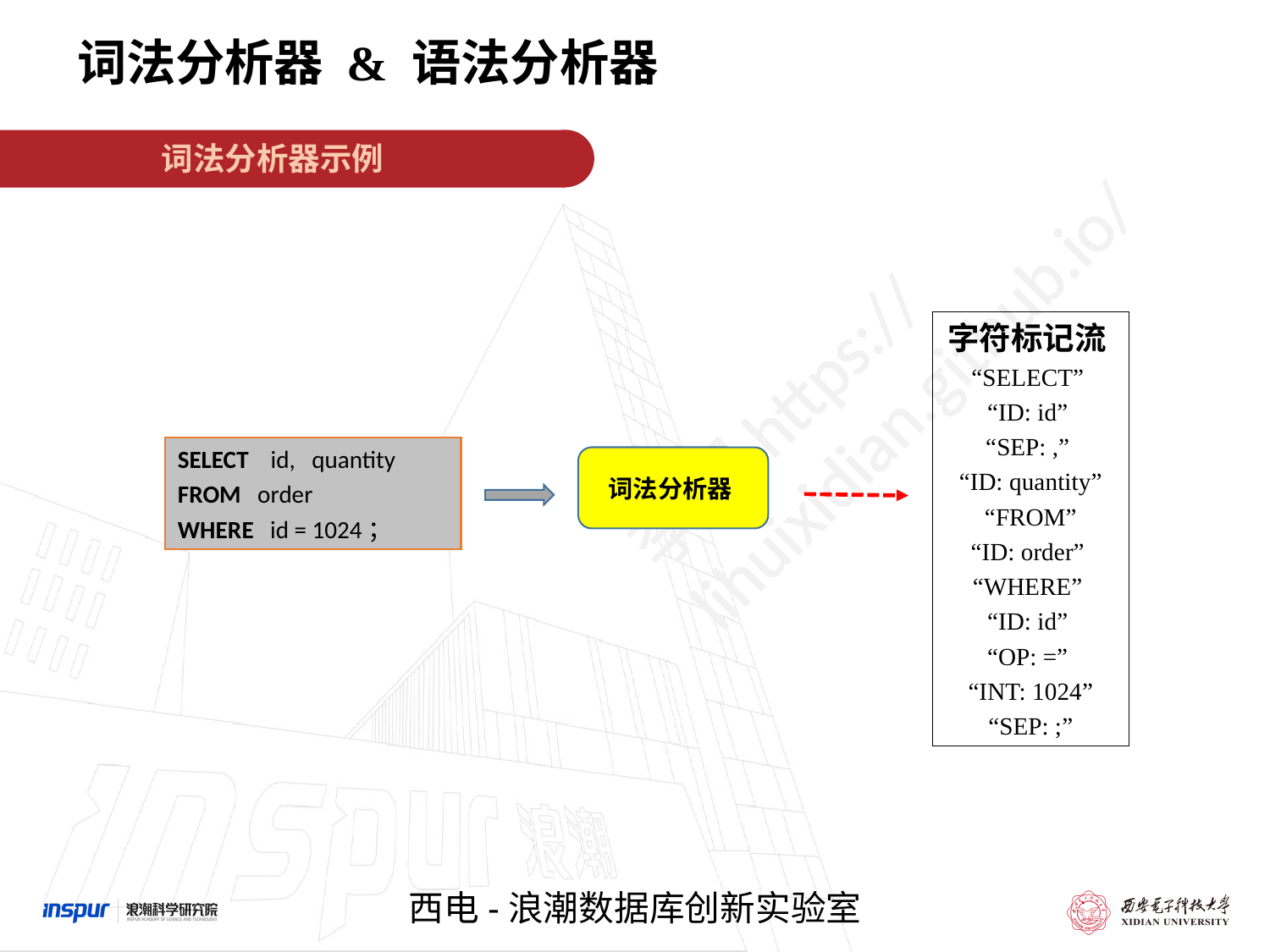

词法分析器 & 语法分析器

词法分析器示例
字符标记流
“SELECT”
“ID: id”
“SEP: ,”
“ID: quantity”
 “FROM”
“ID: order”
“WHERE”
“ID: id”
“OP: =”
“INT: 1024”
“SEP: ;”
SELECT    id,   quantity
FROM   order
WHERE   id = 1024；
词法分析器